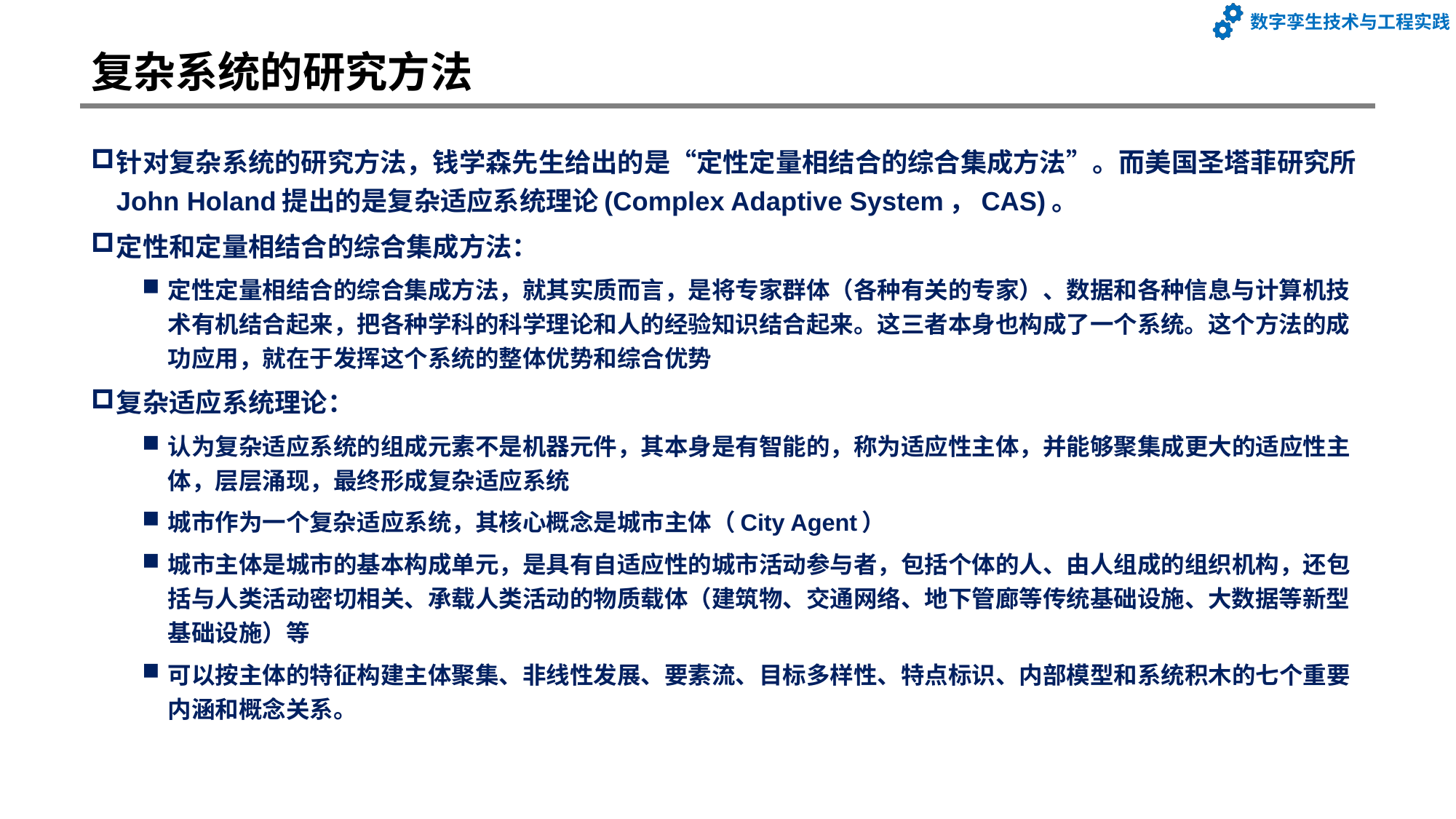

# 复杂系统的研究方法
针对复杂系统的研究方法，钱学森先生给出的是“定性定量相结合的综合集成方法”。而美国圣塔菲研究所John Holand提出的是复杂适应系统理论(Complex Adaptive System，CAS)。
定性和定量相结合的综合集成方法：
定性定量相结合的综合集成方法，就其实质而言，是将专家群体（各种有关的专家）、数据和各种信息与计算机技术有机结合起来，把各种学科的科学理论和人的经验知识结合起来。这三者本身也构成了一个系统。这个方法的成功应用，就在于发挥这个系统的整体优势和综合优势
复杂适应系统理论：
认为复杂适应系统的组成元素不是机器元件，其本身是有智能的，称为适应性主体，并能够聚集成更大的适应性主体，层层涌现，最终形成复杂适应系统
城市作为一个复杂适应系统，其核心概念是城市主体（City Agent）
城市主体是城市的基本构成单元，是具有自适应性的城市活动参与者，包括个体的人、由人组成的组织机构，还包括与人类活动密切相关、承载人类活动的物质载体（建筑物、交通网络、地下管廊等传统基础设施、大数据等新型基础设施）等
可以按主体的特征构建主体聚集、非线性发展、要素流、目标多样性、特点标识、内部模型和系统积木的七个重要内涵和概念关系。